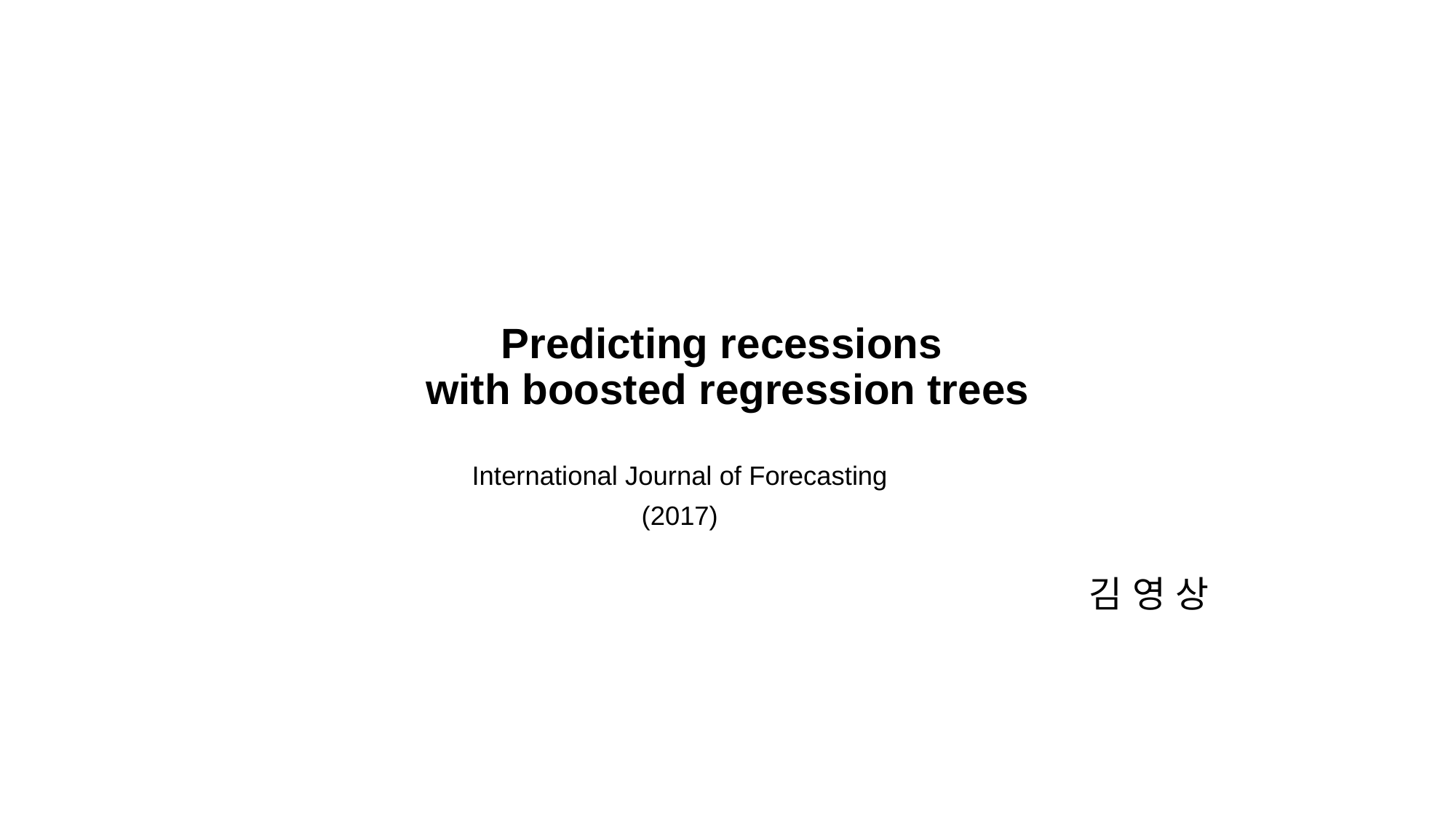

# Predicting recessions with boosted regression trees
International Journal of Forecasting
(2017)
김 영 상